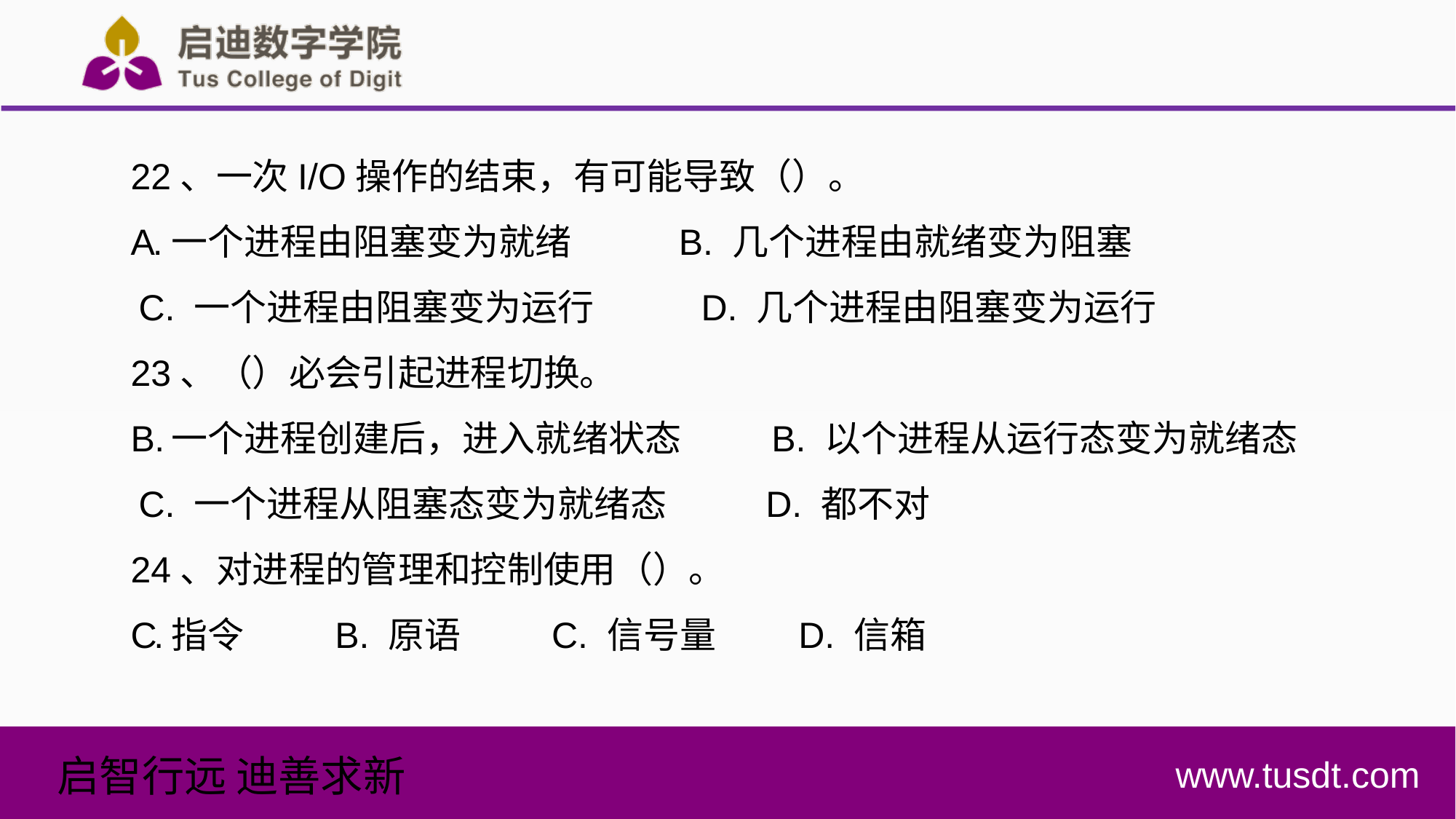

22、一次I/O操作的结束，有可能导致（）。
一个进程由阻塞变为就绪            B. 几个进程由就绪变为阻塞
C. 一个进程由阻塞变为运行            D. 几个进程由阻塞变为运行
23、（）必会引起进程切换。
一个进程创建后，进入就绪状态          B. 以个进程从运行态变为就绪态
C. 一个进程从阻塞态变为就绪态           D. 都不对
24、对进程的管理和控制使用（）。
指令          B. 原语          C. 信号量         D. 信箱